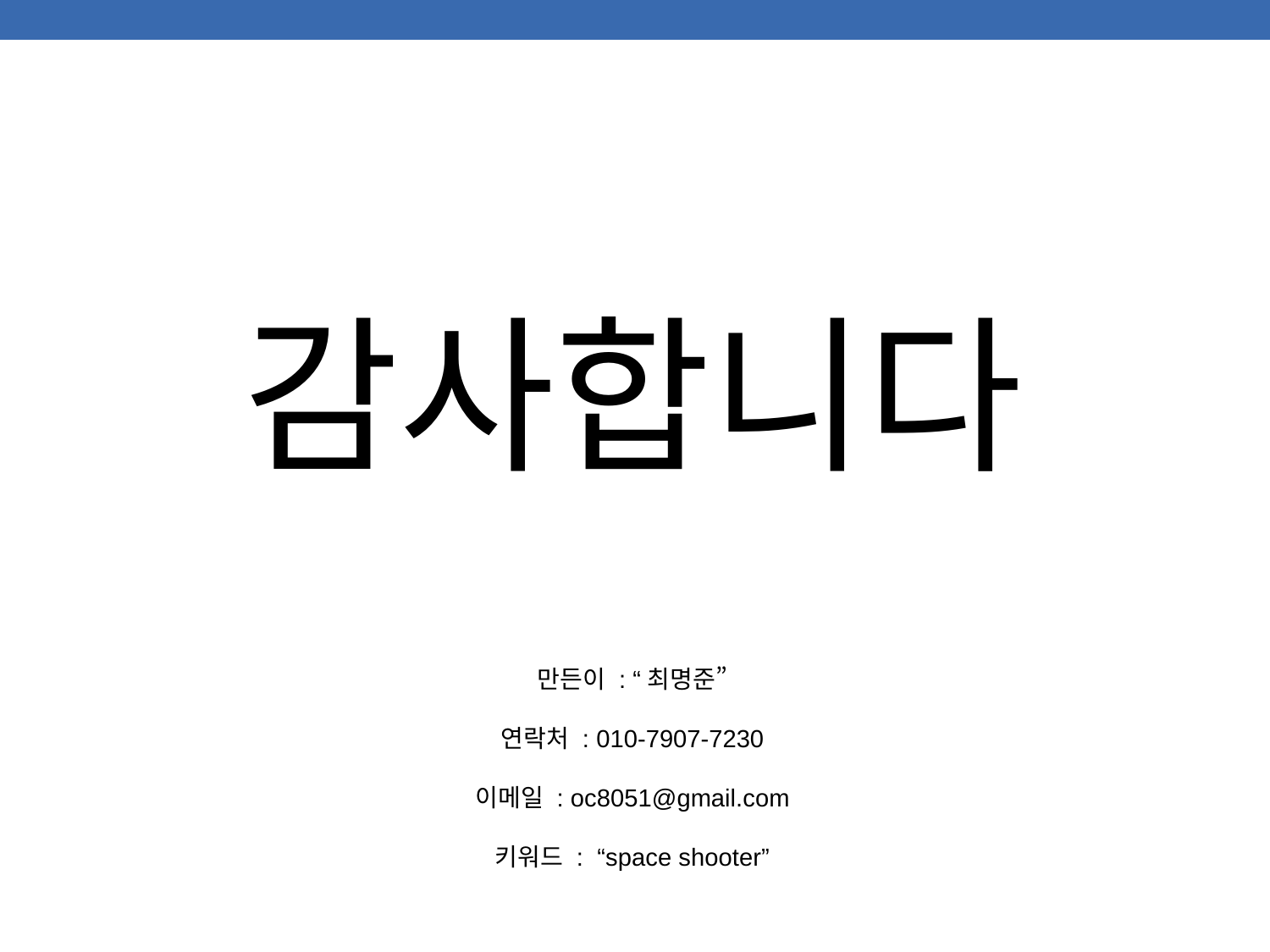

감사합니다
만든이 : “최명준”
연락처 : 010-7907-7230
이메일 : oc8051@gmail.com
키워드 :  “space shooter”